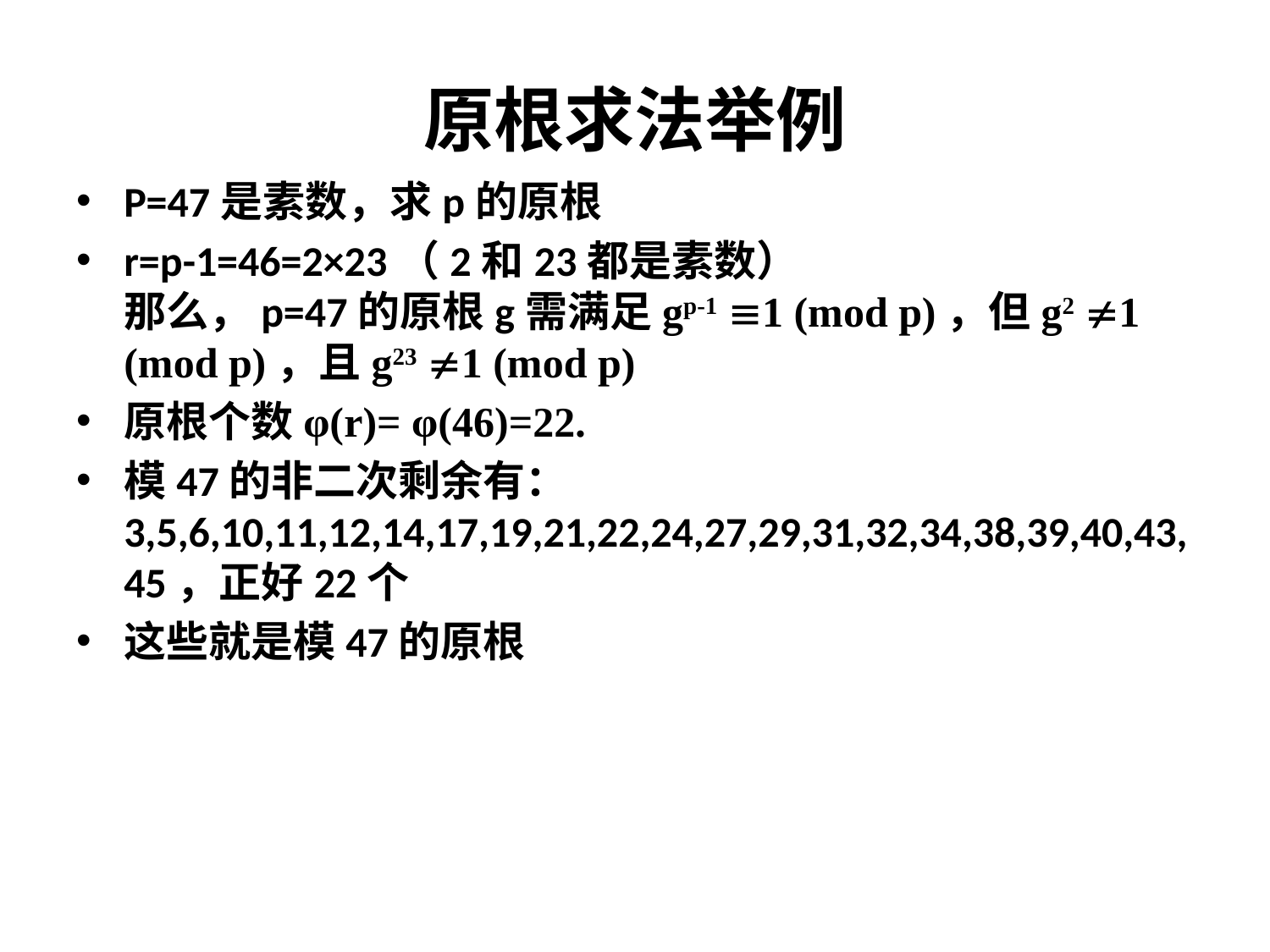

# 原根求法举例
P=47是素数，求p的原根
r=p-1=46=2×23（2和23都是素数）
那么，p=47的原根g需满足gp-1 ≡1 (mod p)，但g2 ≠1 (mod p)，且g23 ≠1 (mod p)
原根个数φ(r)= φ(46)=22.
模47的非二次剩余有：3,5,6,10,11,12,14,17,19,21,22,24,27,29,31,32,34,38,39,40,43,45，正好22个
这些就是模47的原根